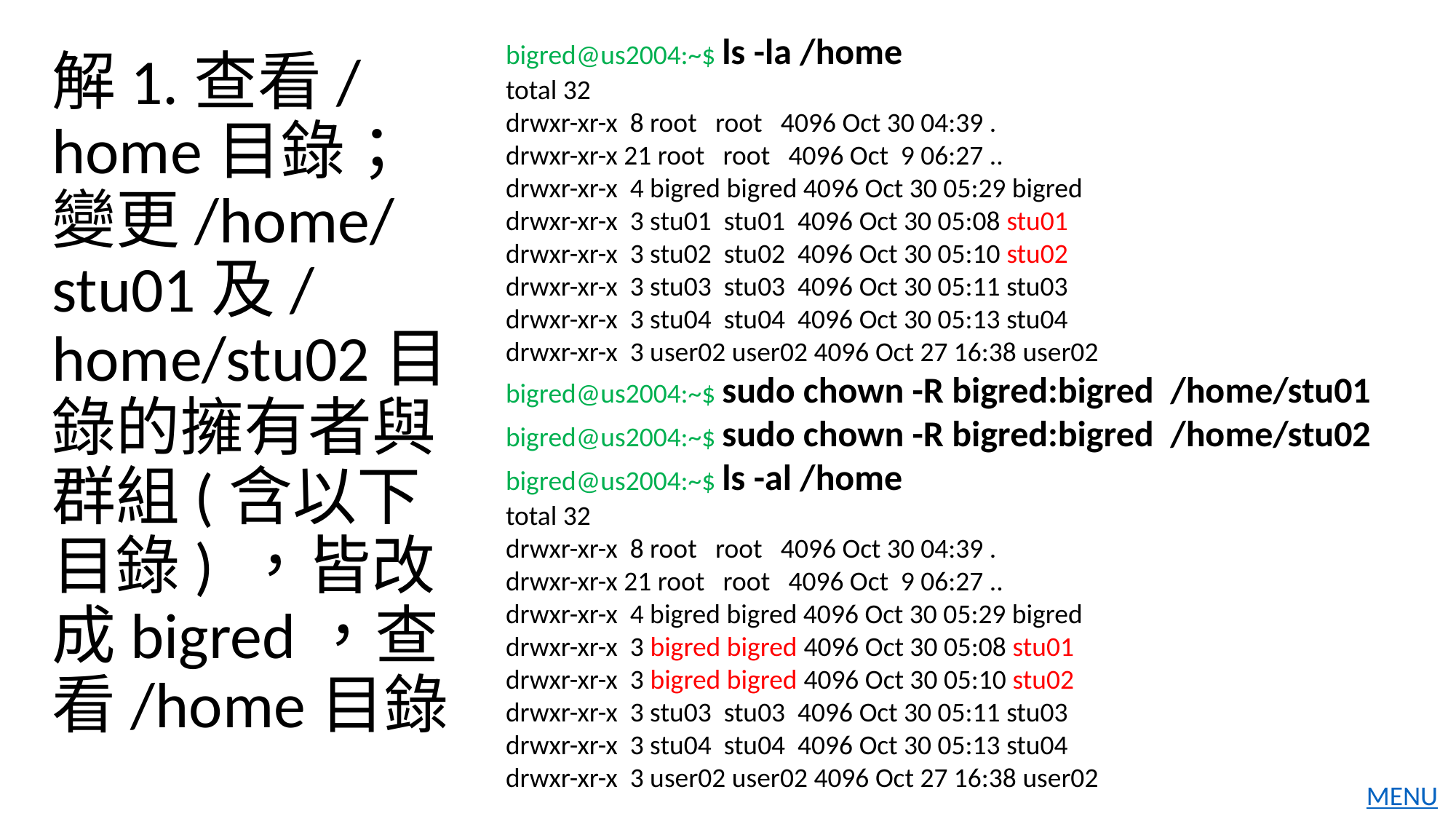

bigred@us2004:~$ ls -la /home
total 32
drwxr-xr-x  8 root   root   4096 Oct 30 04:39 .
drwxr-xr-x 21 root   root   4096 Oct  9 06:27 ..
drwxr-xr-x  4 bigred bigred 4096 Oct 30 05:29 bigred
drwxr-xr-x  3 stu01  stu01  4096 Oct 30 05:08 stu01
drwxr-xr-x  3 stu02  stu02  4096 Oct 30 05:10 stu02
drwxr-xr-x  3 stu03  stu03  4096 Oct 30 05:11 stu03
drwxr-xr-x  3 stu04  stu04  4096 Oct 30 05:13 stu04
drwxr-xr-x  3 user02 user02 4096 Oct 27 16:38 user02
bigred@us2004:~$ sudo chown -R bigred:bigred  /home/stu01
bigred@us2004:~$ sudo chown -R bigred:bigred  /home/stu02
bigred@us2004:~$ ls -al /home
total 32
drwxr-xr-x  8 root   root   4096 Oct 30 04:39 .
drwxr-xr-x 21 root   root   4096 Oct  9 06:27 ..
drwxr-xr-x  4 bigred bigred 4096 Oct 30 05:29 bigred
drwxr-xr-x  3 bigred bigred 4096 Oct 30 05:08 stu01
drwxr-xr-x  3 bigred bigred 4096 Oct 30 05:10 stu02
drwxr-xr-x  3 stu03  stu03  4096 Oct 30 05:11 stu03
drwxr-xr-x  3 stu04  stu04  4096 Oct 30 05:13 stu04
drwxr-xr-x  3 user02 user02 4096 Oct 27 16:38 user02
# 解1.查看/home目錄；變更/home/stu01及/home/stu02目錄的擁有者與群組(含以下目錄) ，皆改成bigred，查看/home目錄